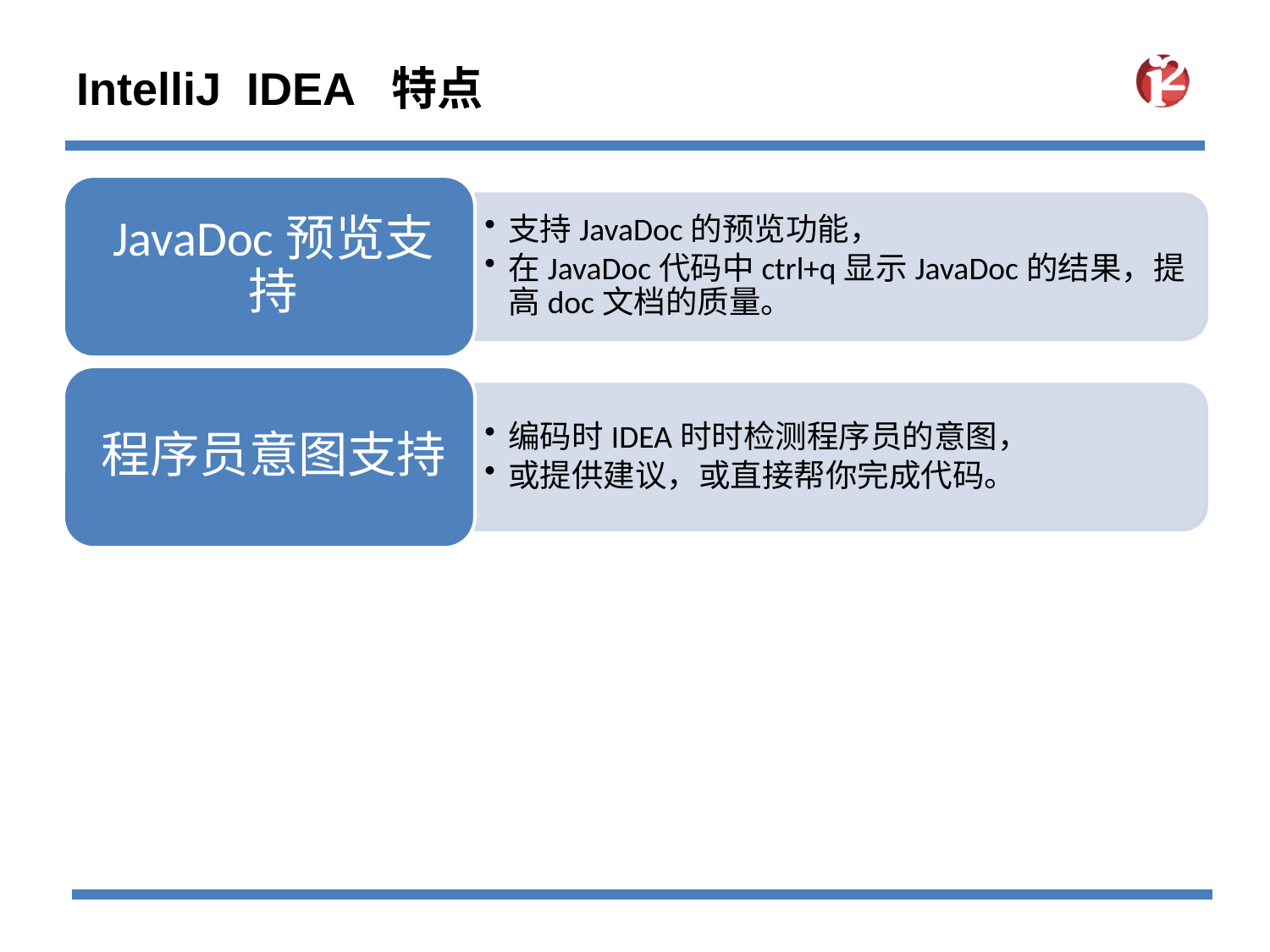

# IntelliJ  IDEA  特点
支持JavaDoc的预览功能，
在JavaDoc代码中ctrl+q显示JavaDoc的结果，提高doc文档的质量。
JavaDoc预览支持
编码时IDEA时时检测程序员的意图，
或提供建议，或直接帮你完成代码。
程序员意图支持